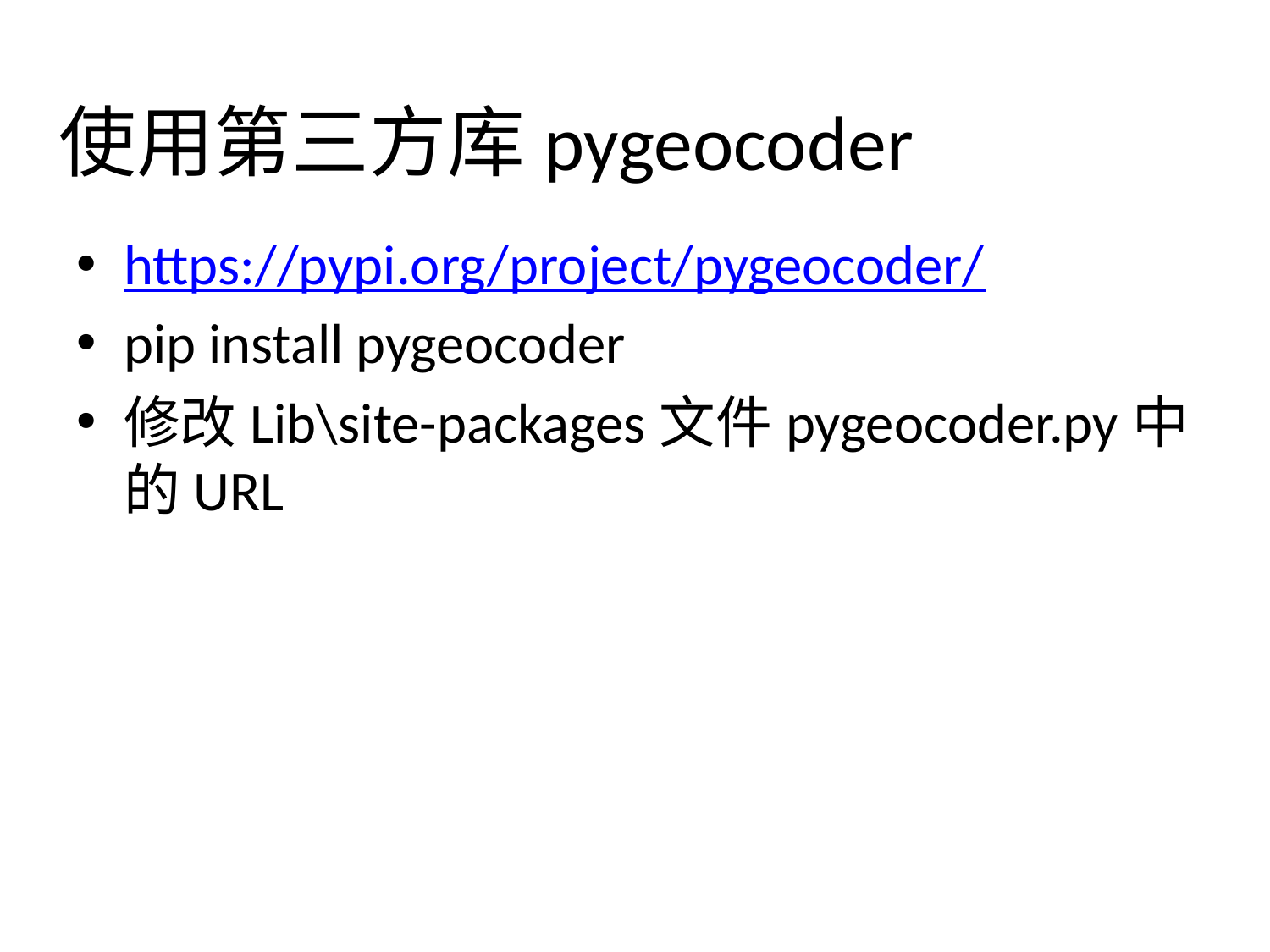

# 使用第三方库pygeocoder
https://pypi.org/project/pygeocoder/
pip install pygeocoder
修改Lib\site-packages文件pygeocoder.py中的URL